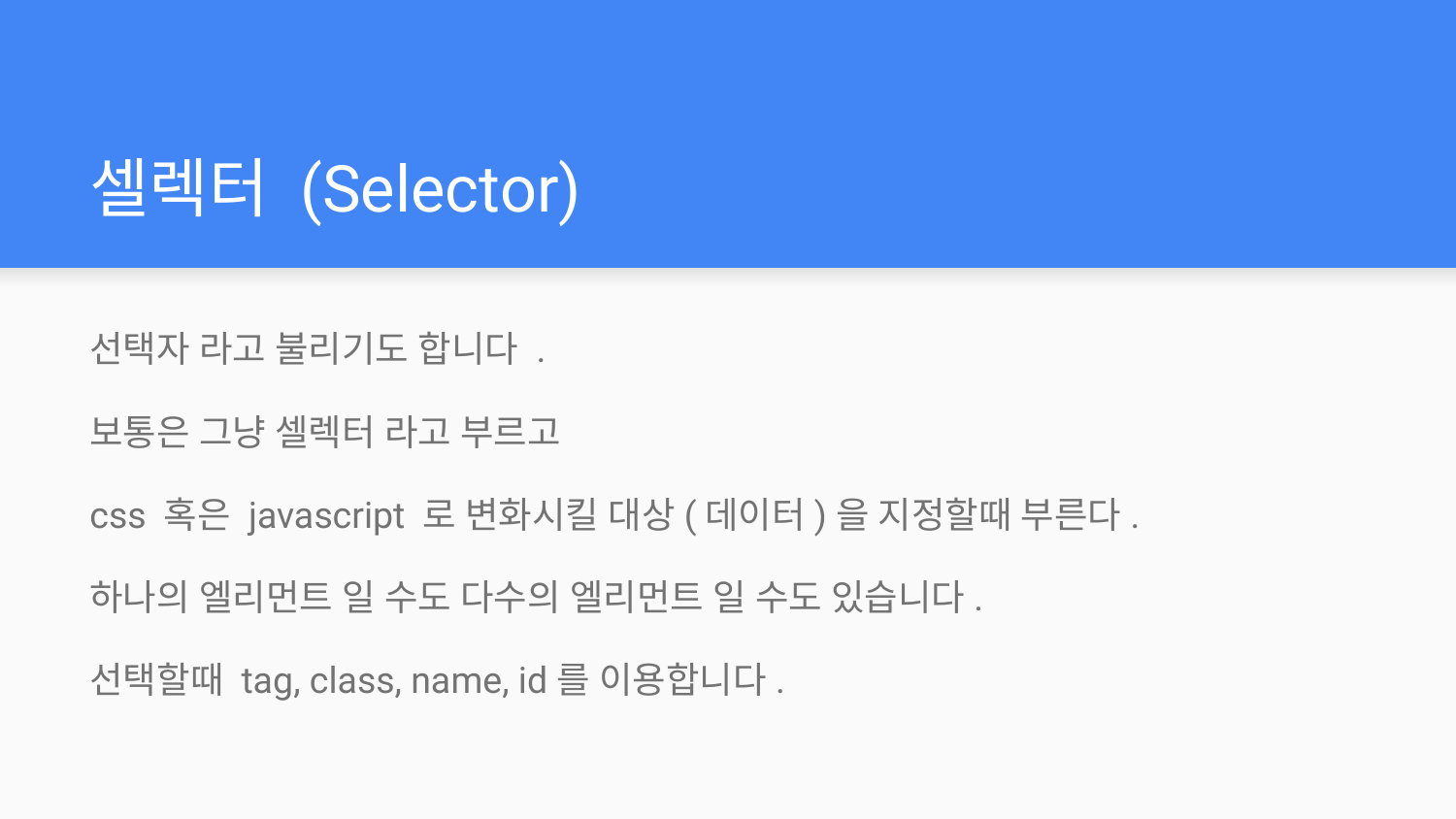

# 셀렉터 (Selector)
선택자 라고 불리기도 합니다 .
보통은 그냥 셀렉터 라고 부르고
css 혹은 javascript 로 변화시킬 대상(데이터)을 지정할때 부른다.
하나의 엘리먼트 일 수도 다수의 엘리먼트 일 수도 있습니다.
선택할때 tag, class, name, id를 이용합니다.